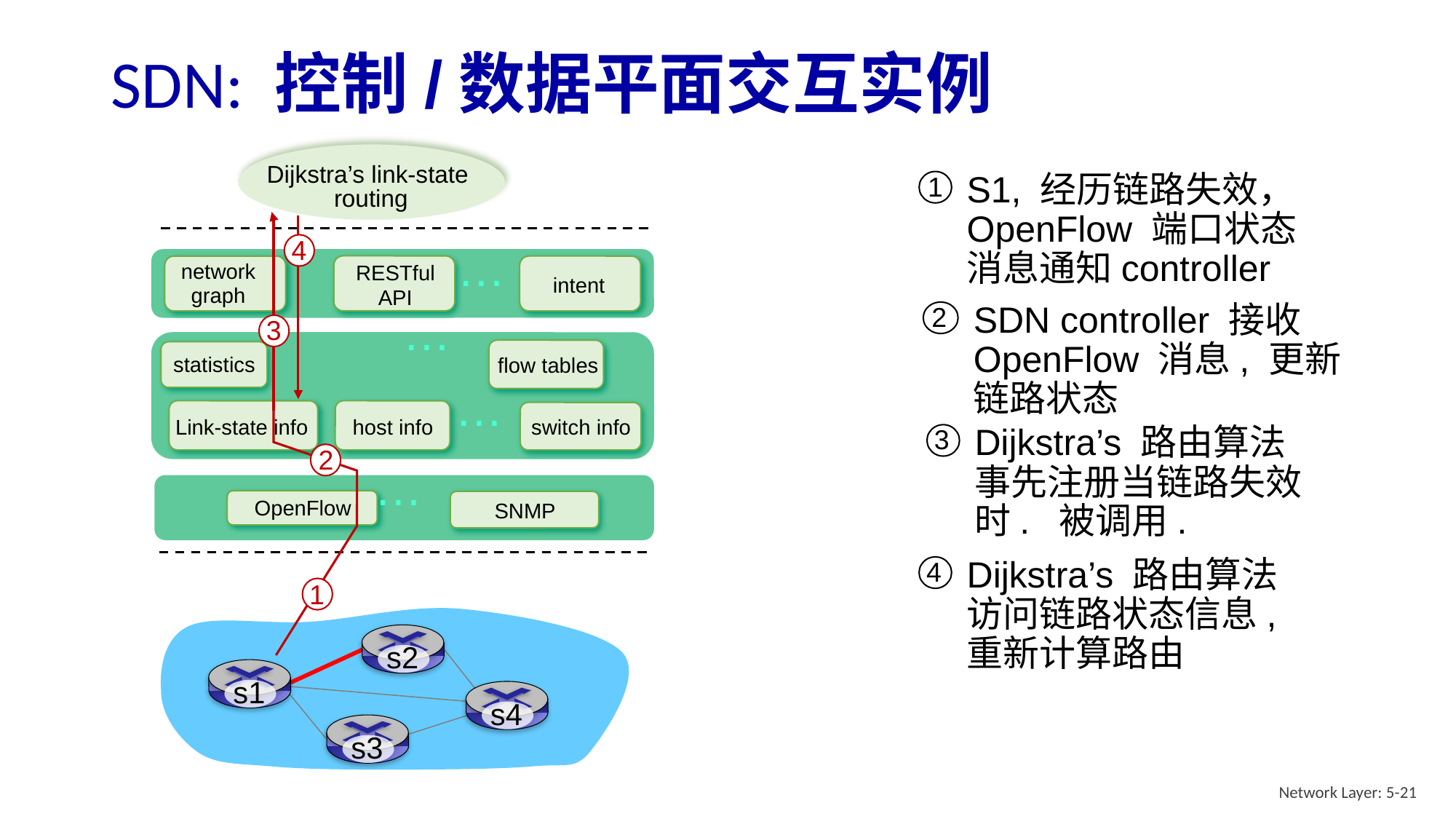

# SDN: 控制/数据平面交互实例

Dijkstra’s link-state
routing
1

S1, 经历链路失效， OpenFlow 端口状态消息通知controller

3

4

…

network graph

RESTful
API

intent
2

SDN controller 接收OpenFlow 消息, 更新链路状态
…

flow tables

statistics
…

Link-state info

host info

switch info

2

3

Dijkstra’s 路由算法事先注册当链路失效时.  被调用.
…

OpenFlow

SNMP

1

4

Dijkstra’s 路由算法访问链路状态信息, 重新计算路由

s2

s1

s4

s3

Network Layer: 5-21